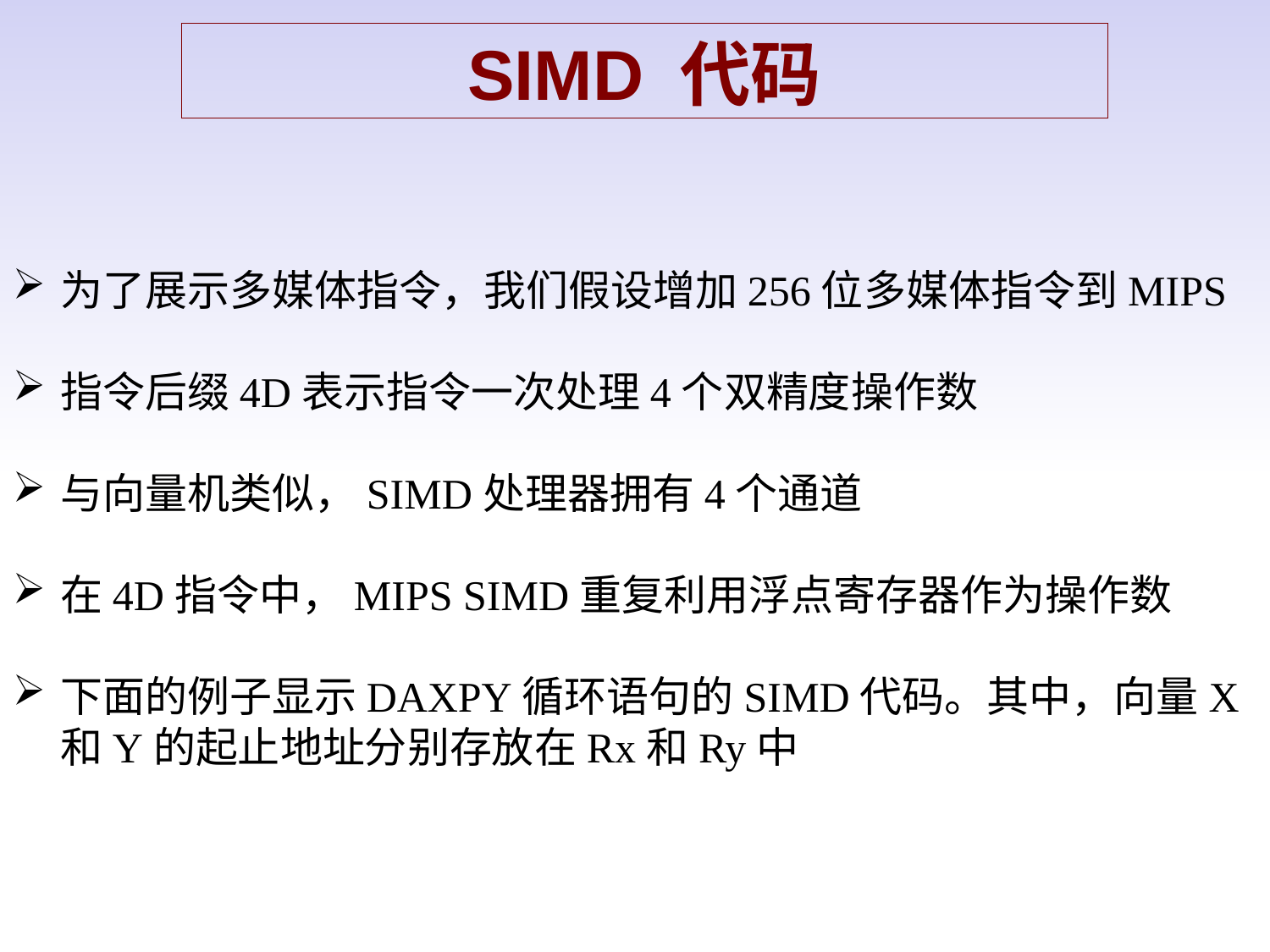

SIMD 代码
为了展示多媒体指令，我们假设增加256位多媒体指令到MIPS

指令后缀4D表示指令一次处理4个双精度操作数

与向量机类似，SIMD处理器拥有4个通道

在4D指令中，MIPS SIMD重复利用浮点寄存器作为操作数

下面的例子显示DAXPY循环语句的SIMD代码。其中，向量X和Y的起止地址分别存放在Rx和Ry中